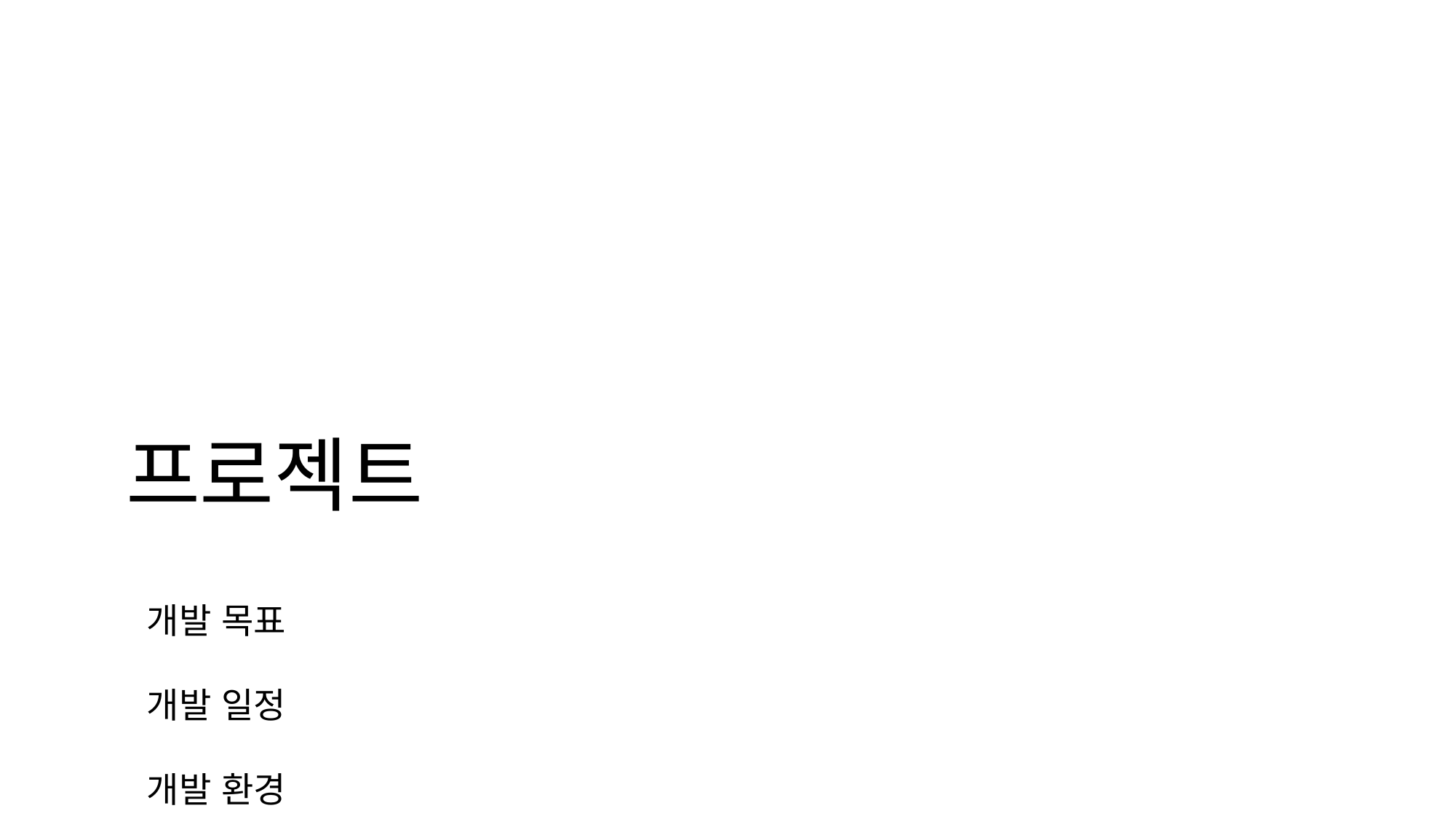

# 프로젝트

개발 목표
개발 일정
개발 환경